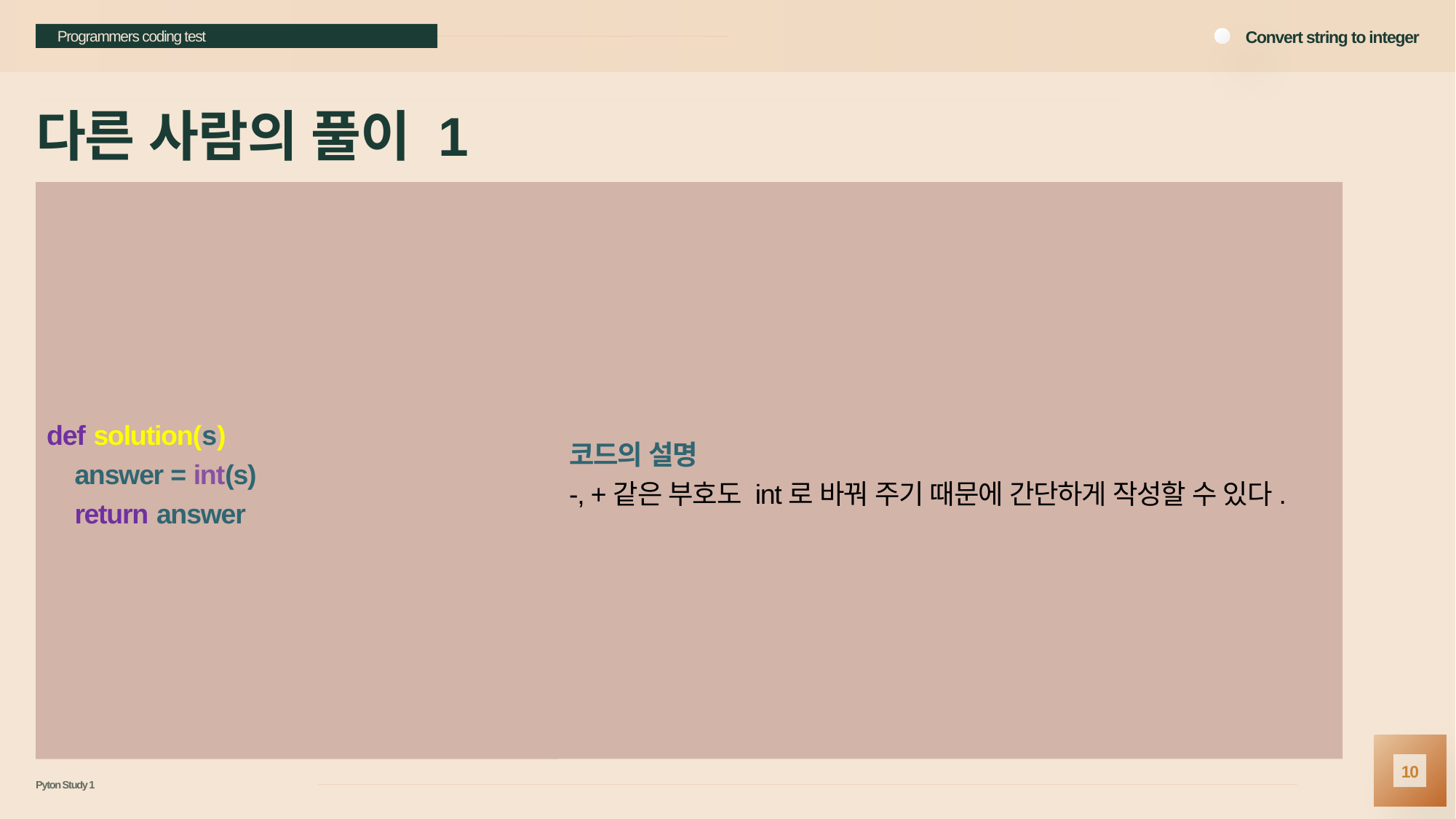

Convert string to integer
Programmers coding test

# 다른 사람의 풀이 1
def solution(s) :
    answer = int(s)
    return answer
코드의 설명
-, +같은 부호도 int로 바꿔 주기 때문에 간단하게 작성할 수 있다.
10
Pyton Study 1